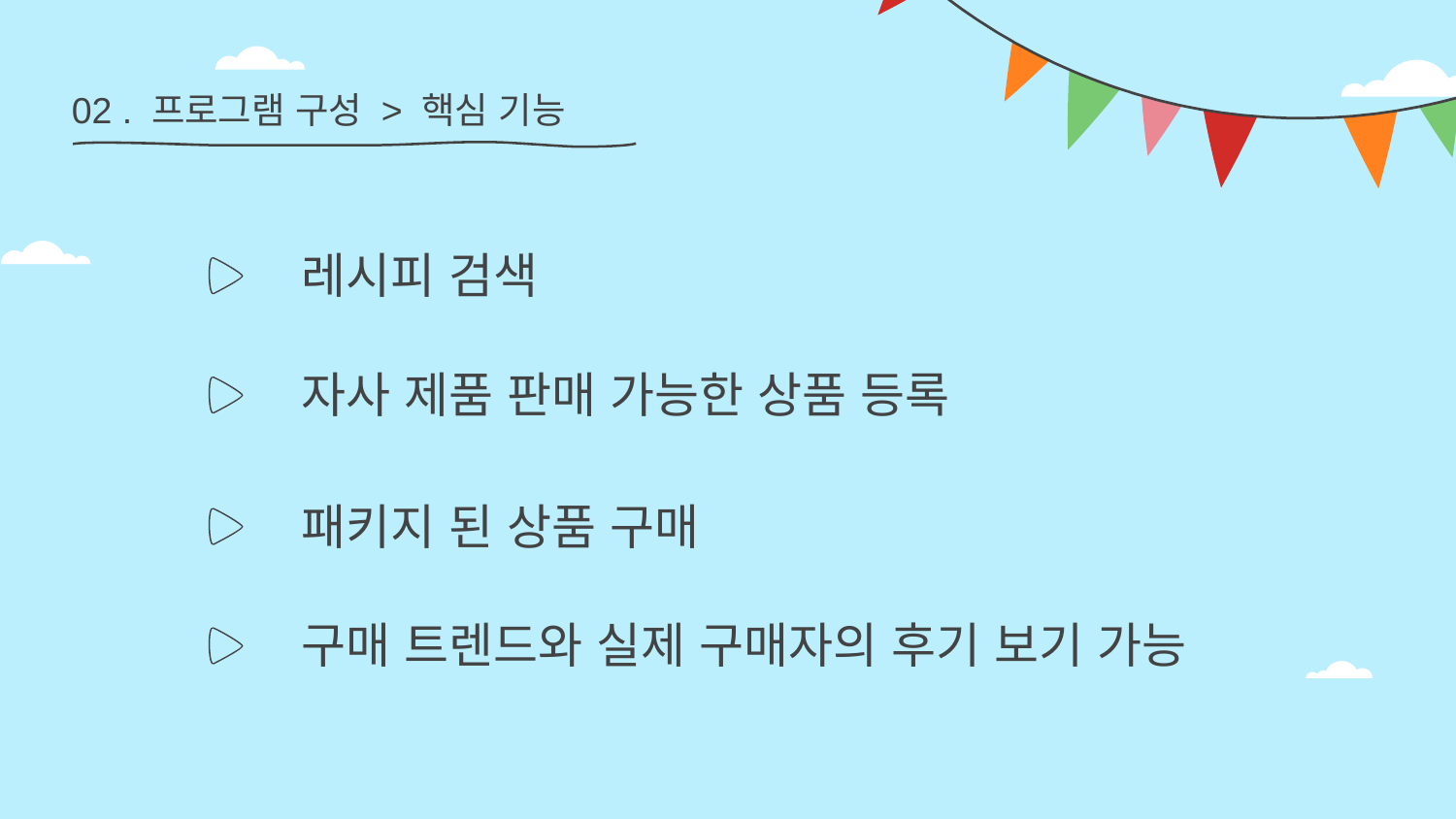

02 . 프로그램 구성 > 핵심 기능
레시피 검색

자사 제품 판매 가능한 상품 등록

패키지 된 상품 구매

구매 트렌드와 실제 구매자의 후기 보기 가능